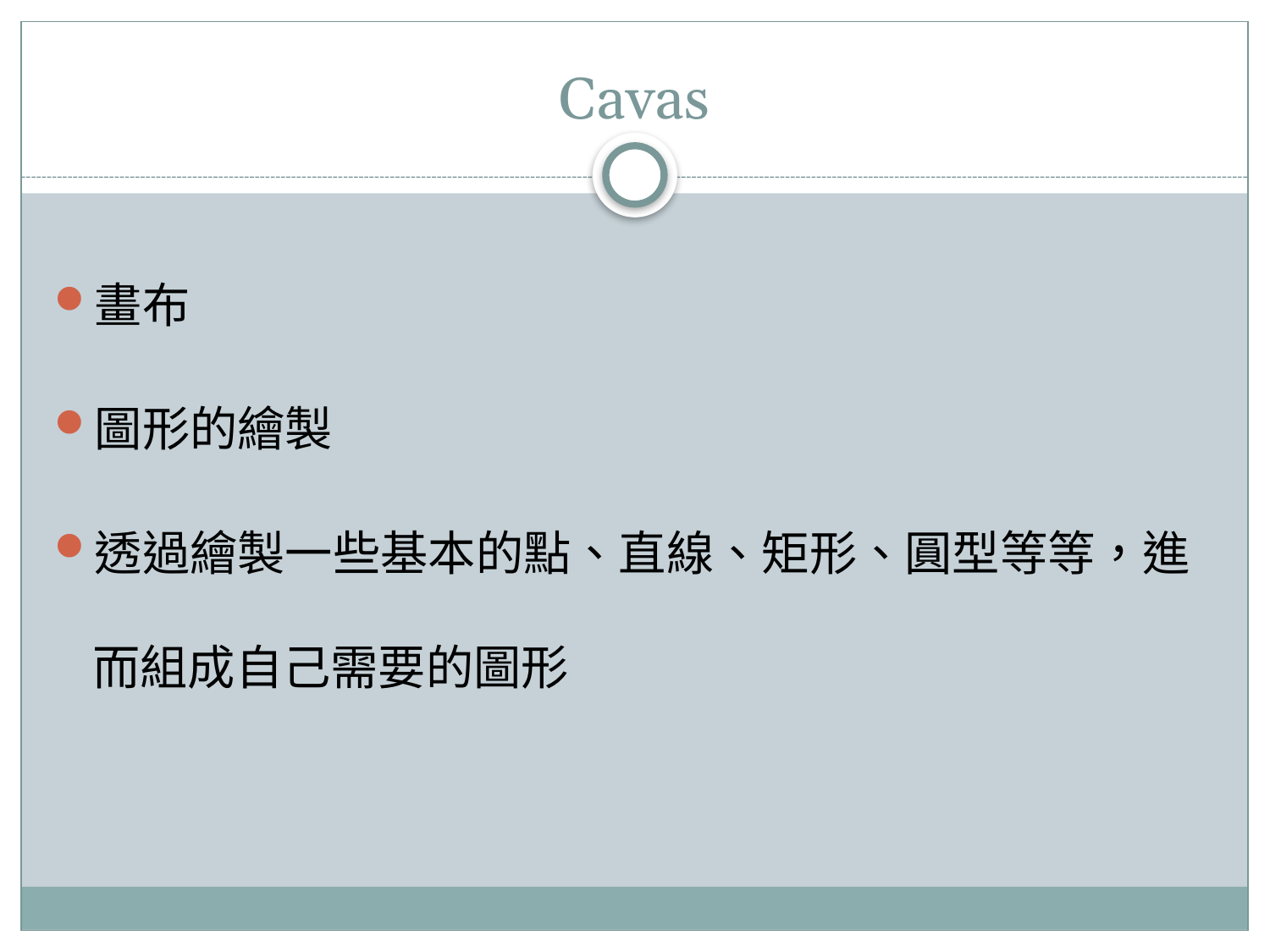

# Cavas
畫布
圖形的繪製
透過繪製一些基本的點、直線、矩形、圓型等等，進而組成自己需要的圖形